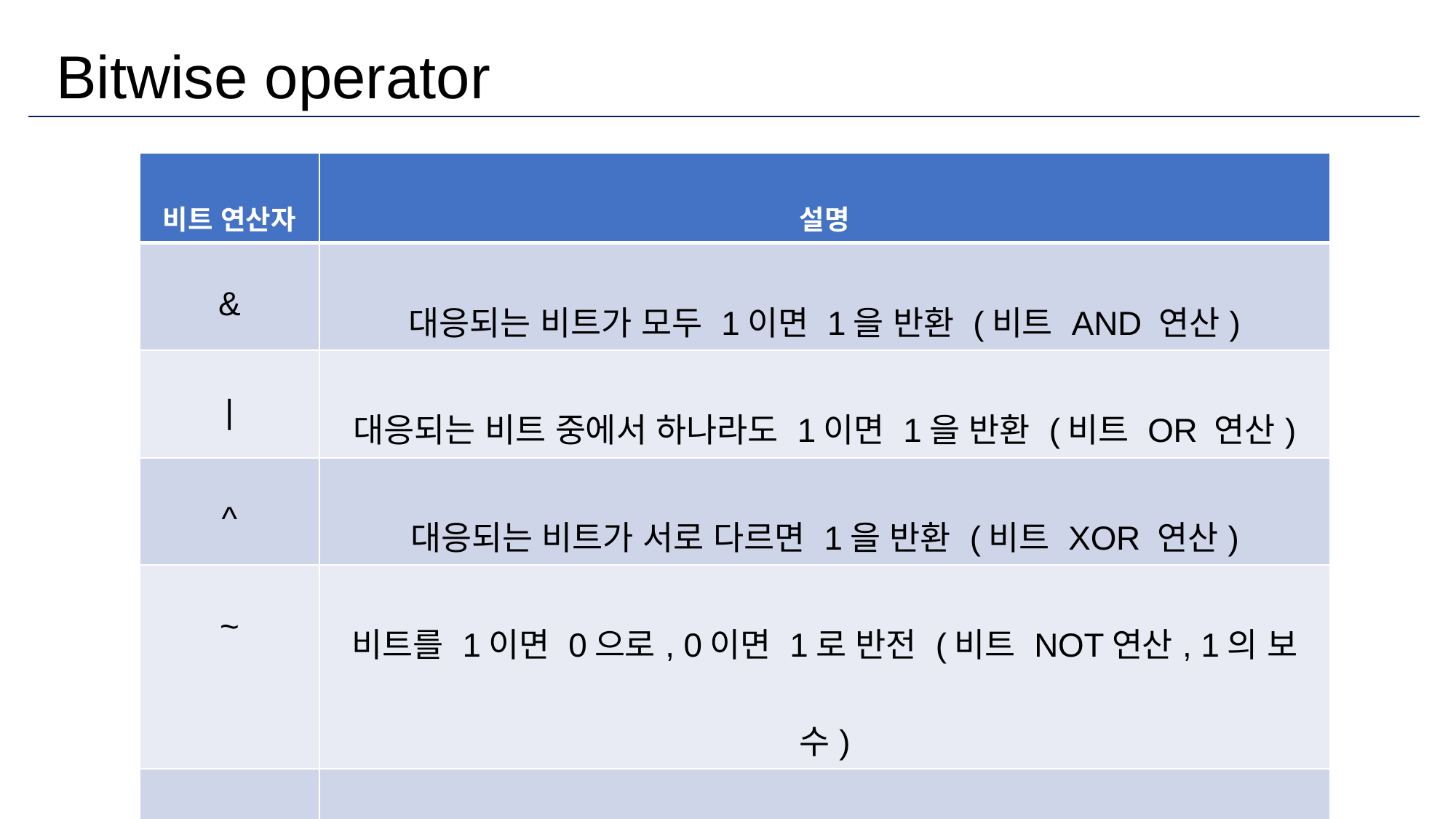

# Bitwise operator
| 비트 연산자 | 설명 |
| --- | --- |
| & | 대응되는 비트가 모두 1이면 1을 반환 (비트 AND 연산) |
| | | 대응되는 비트 중에서 하나라도 1이면 1을 반환 (비트 OR 연산) |
| ^ | 대응되는 비트가 서로 다르면 1을 반환 (비트 XOR 연산) |
| ~ | 비트를 1이면 0으로, 0이면 1로 반전 (비트 NOT연산, 1의 보수) |
| << | 지정한 수만큼 비트들을 전부 왼쪽으로 이동 (left shift 연산) |
| >> | 부호를 유지하면서 지정한 수만큼 비트를 전부 오른쪽으로 이동 |